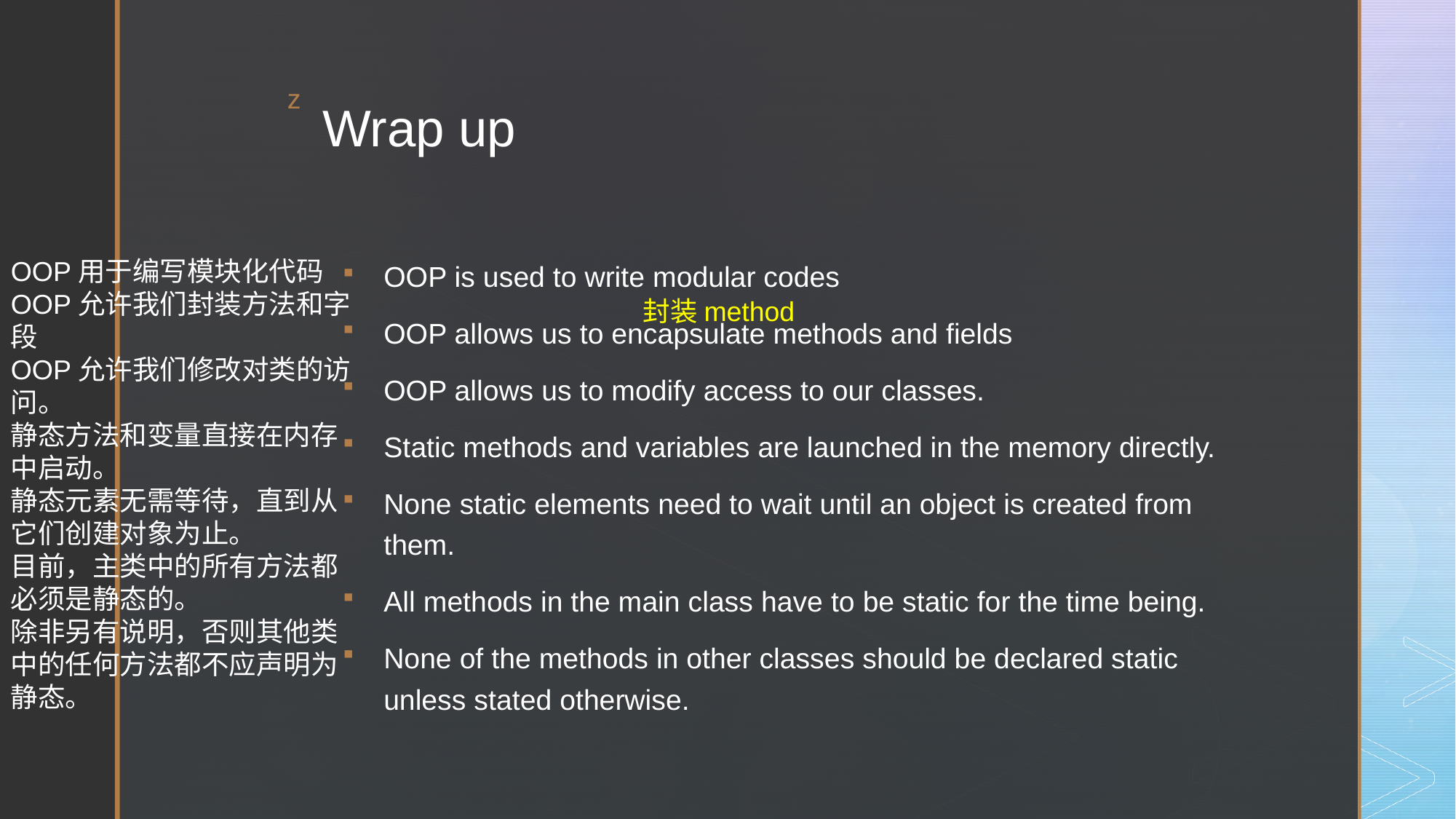

# Wrap up
OOP is used to write modular codes
OOP allows us to encapsulate methods and fields
OOP allows us to modify access to our classes.
Static methods and variables are launched in the memory directly.
None static elements need to wait until an object is created from them.
All methods in the main class have to be static for the time being.
None of the methods in other classes should be declared static unless stated otherwise.
OOP用于编写模块化代码
OOP允许我们封装方法和字段
OOP允许我们修改对类的访问。
静态方法和变量直接在内存中启动。
静态元素无需等待，直到从它们创建对象为止。
目前，主类中的所有方法都必须是静态的。
除非另有说明，否则其他类中的任何方法都不应声明为静态。
封装method